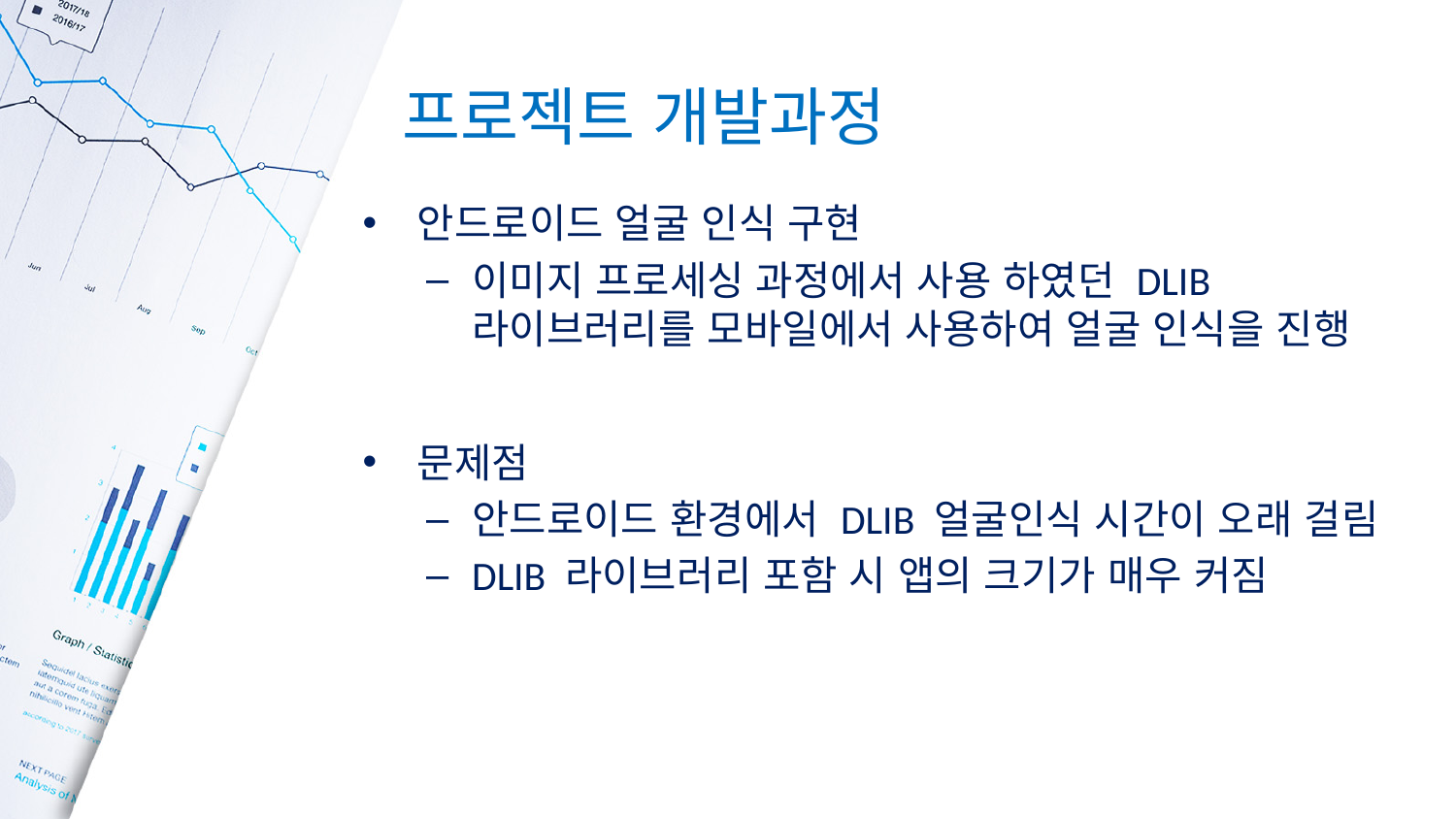

# 프로젝트 개발과정
안드로이드 얼굴 인식 구현
이미지 프로세싱 과정에서 사용 하였던 DLIB 라이브러리를 모바일에서 사용하여 얼굴 인식을 진행

문제점
안드로이드 환경에서 DLIB 얼굴인식 시간이 오래 걸림
DLIB 라이브러리 포함 시 앱의 크기가 매우 커짐